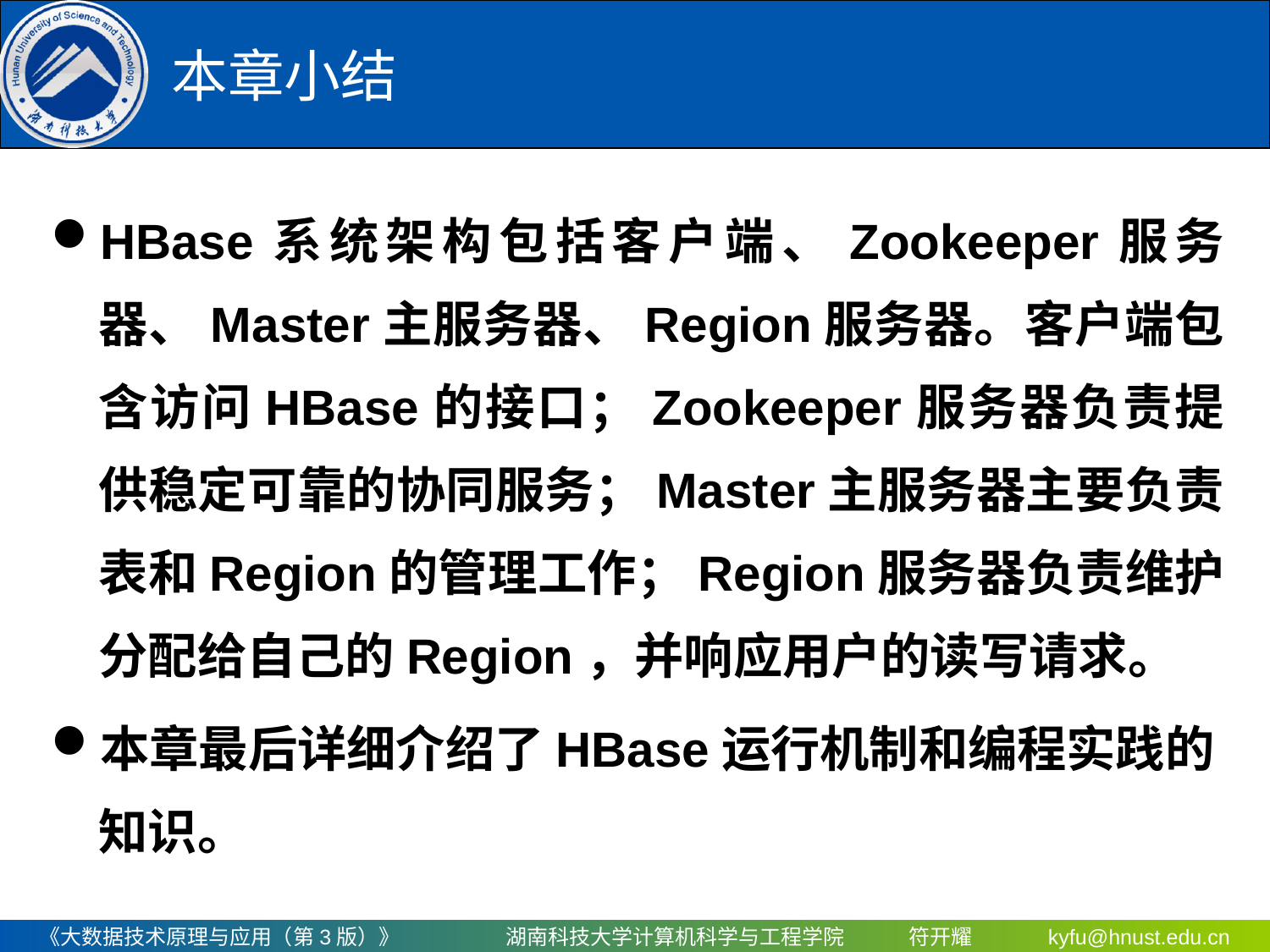

# 本章小结
HBase系统架构包括客户端、Zookeeper服务器、Master主服务器、Region服务器。客户端包含访问HBase的接口；Zookeeper服务器负责提供稳定可靠的协同服务；Master主服务器主要负责表和Region的管理工作；Region服务器负责维护分配给自己的Region，并响应用户的读写请求。
本章最后详细介绍了HBase运行机制和编程实践的知识。